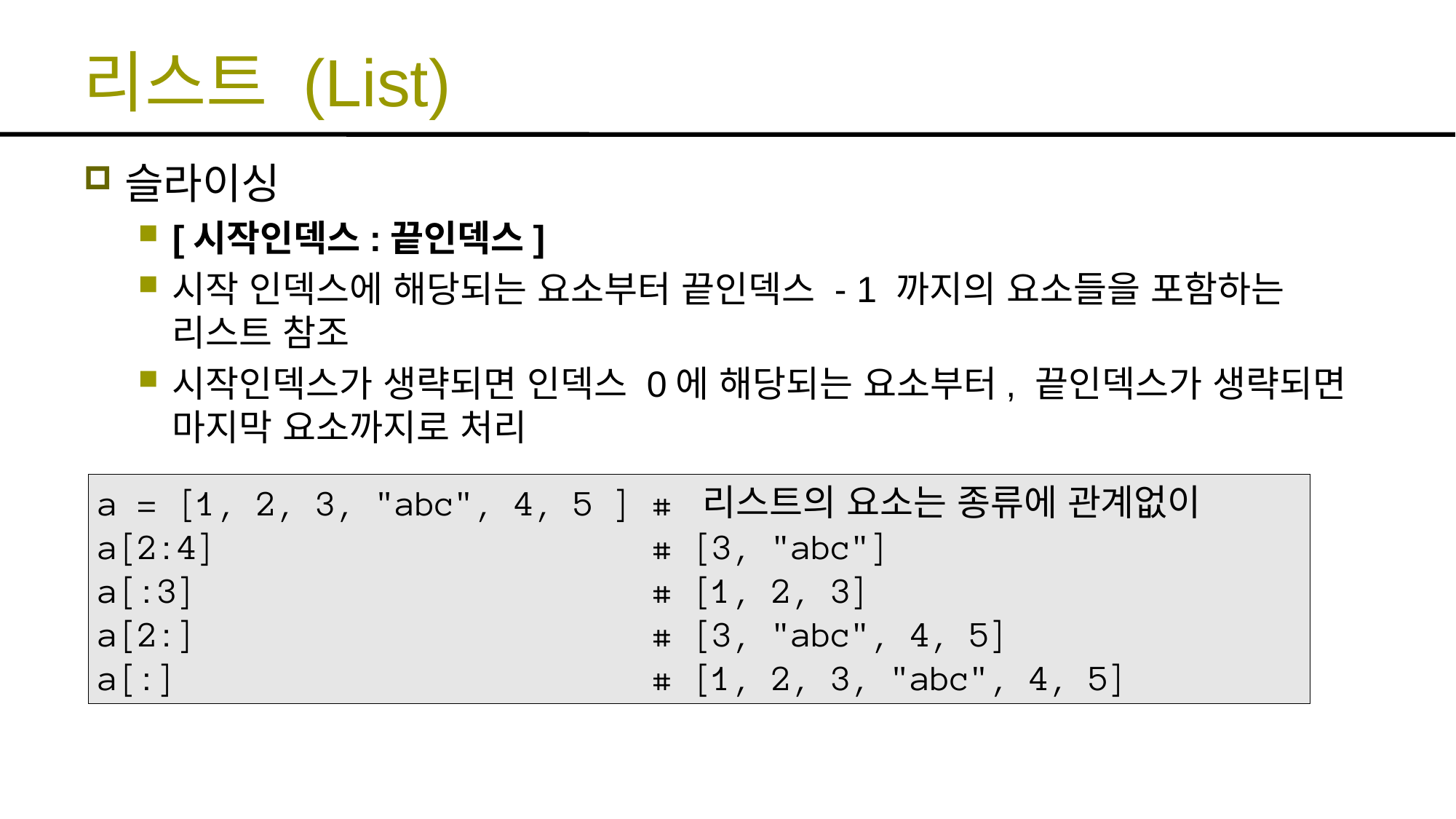

# 리스트 (List)
슬라이싱
[시작인덱스:끝인덱스]
시작 인덱스에 해당되는 요소부터 끝인덱스 - 1 까지의 요소들을 포함하는 리스트 참조
시작인덱스가 생략되면 인덱스 0에 해당되는 요소부터, 끝인덱스가 생략되면 마지막 요소까지로 처리

a = [1, 2, 3, "abc", 4, 5 ] # 리스트의 요소는 종류에 관계없이
a[2:4]                      # [3, "abc"]
a[:3]                       # [1, 2, 3]
a[2:]                       # [3, "abc", 4, 5]
a[:]                        # [1, 2, 3, "abc", 4, 5]